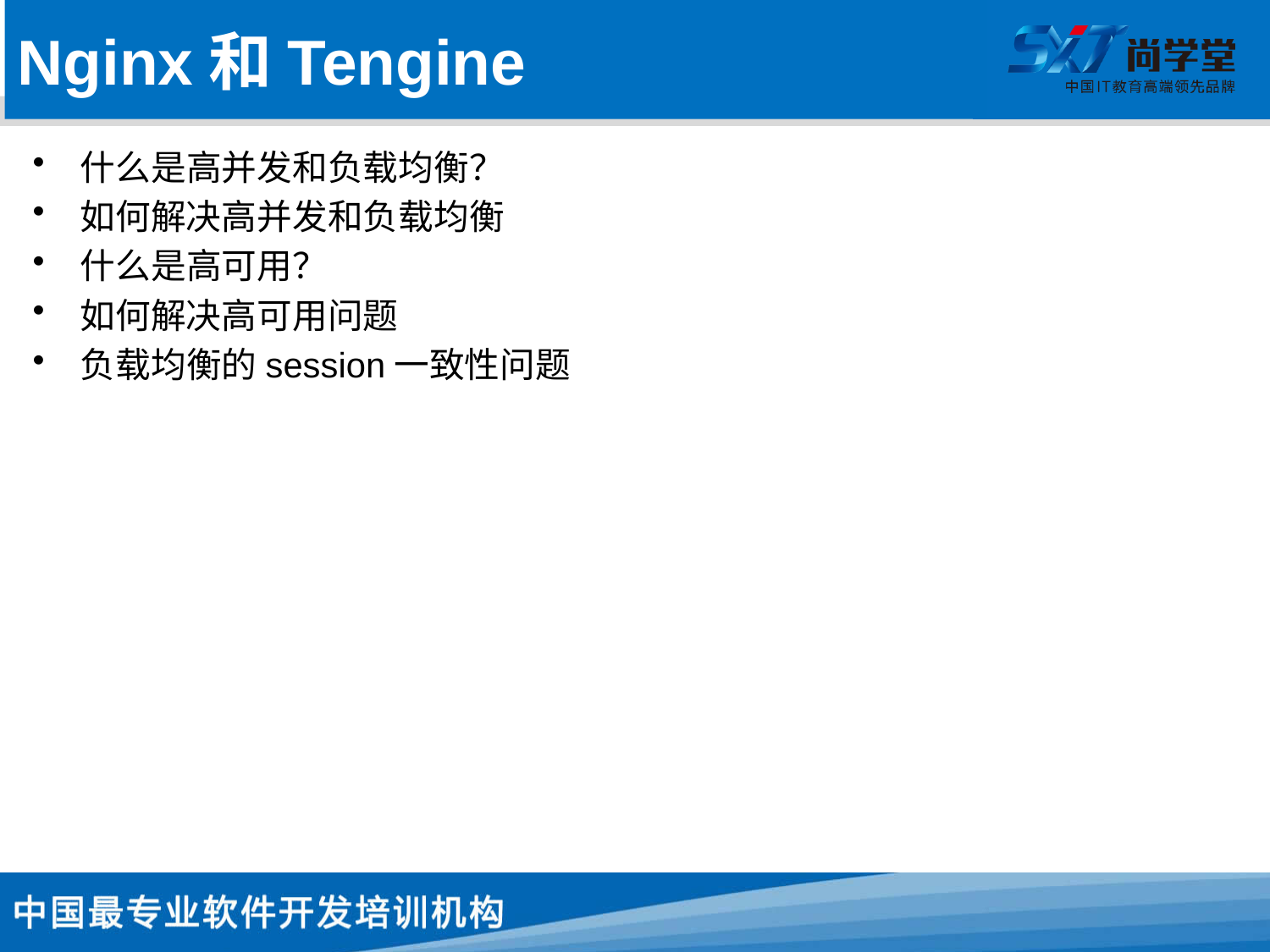

# Nginx和Tengine
什么是高并发和负载均衡？
如何解决高并发和负载均衡
什么是高可用？
如何解决高可用问题
负载均衡的session一致性问题